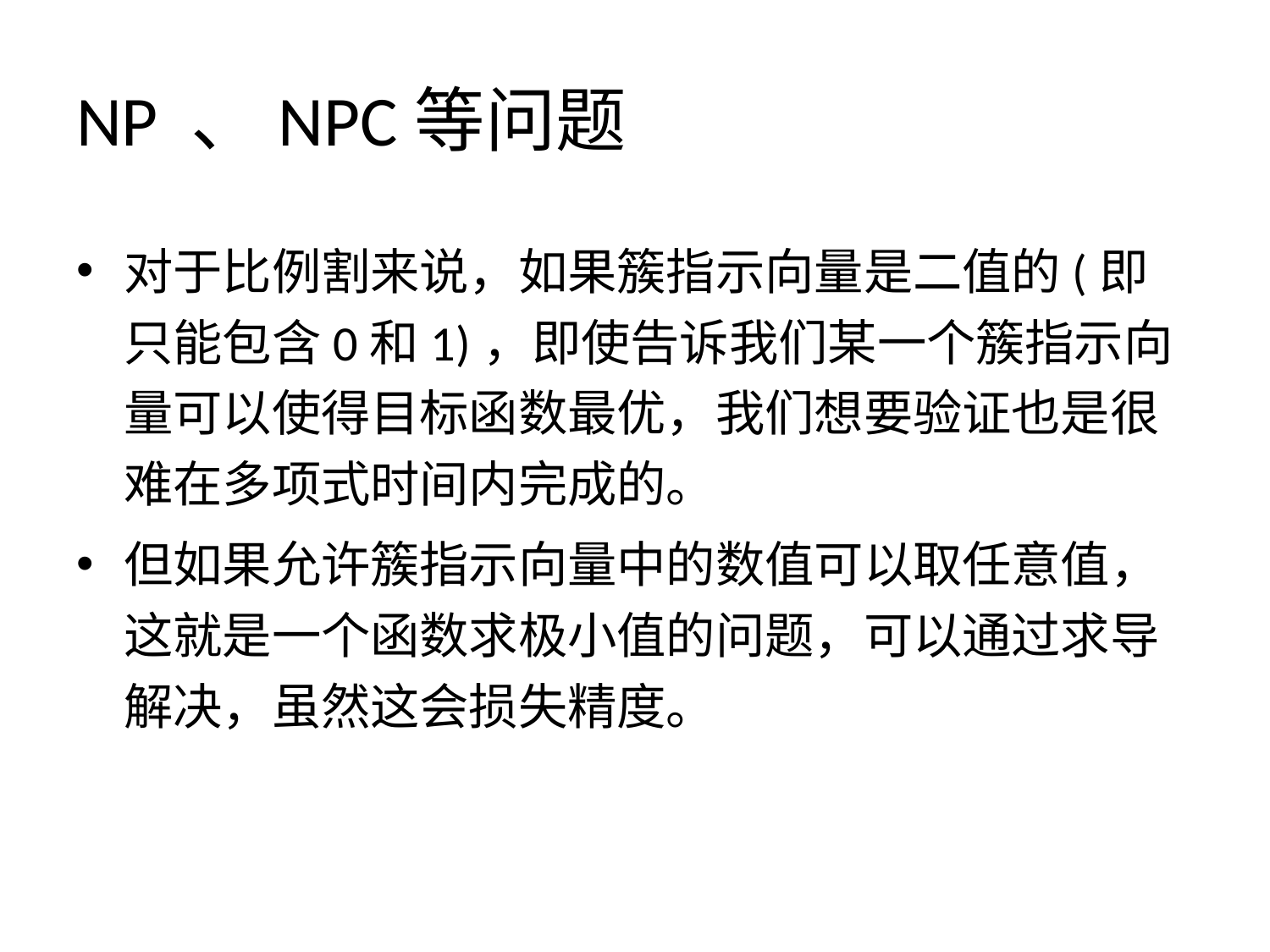

# NP 、NPC等问题
对于比例割来说，如果簇指示向量是二值的(即只能包含0和1)，即使告诉我们某一个簇指示向量可以使得目标函数最优，我们想要验证也是很难在多项式时间内完成的。
但如果允许簇指示向量中的数值可以取任意值，这就是一个函数求极小值的问题，可以通过求导解决，虽然这会损失精度。